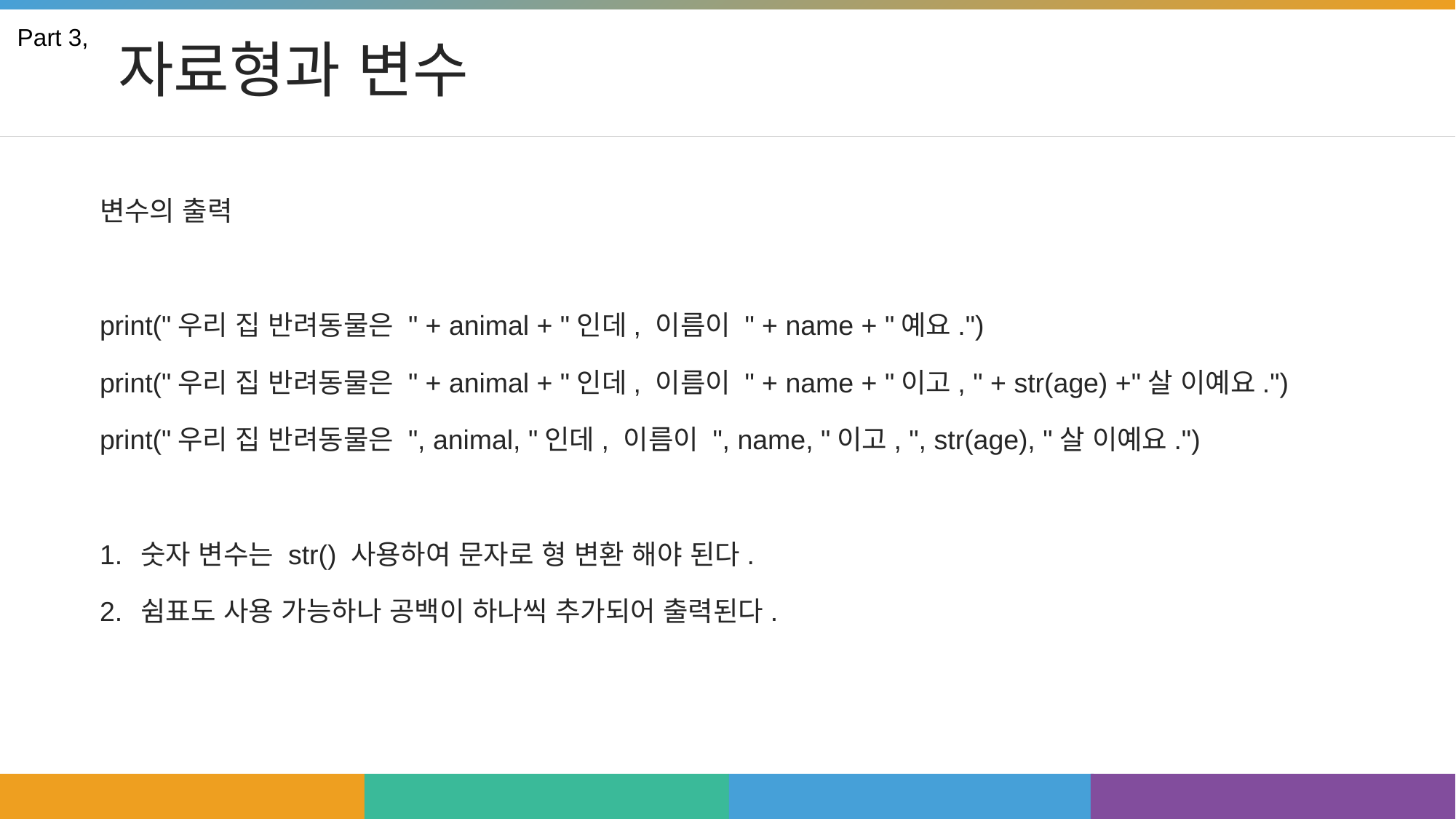

# 자료형과 변수
Part 3,
변수의 출력

print("우리 집 반려동물은 " + animal + "인데, 이름이 " + name + "예요.")
print("우리 집 반려동물은 " + animal + "인데, 이름이 " + name + "이고, " + str(age) +"살 이예요.")
print("우리 집 반려동물은 ", animal, "인데, 이름이 ", name, "이고, ", str(age), "살 이예요.")

숫자 변수는 str() 사용하여 문자로 형 변환 해야 된다.
쉼표도 사용 가능하나 공백이 하나씩 추가되어 출력된다.